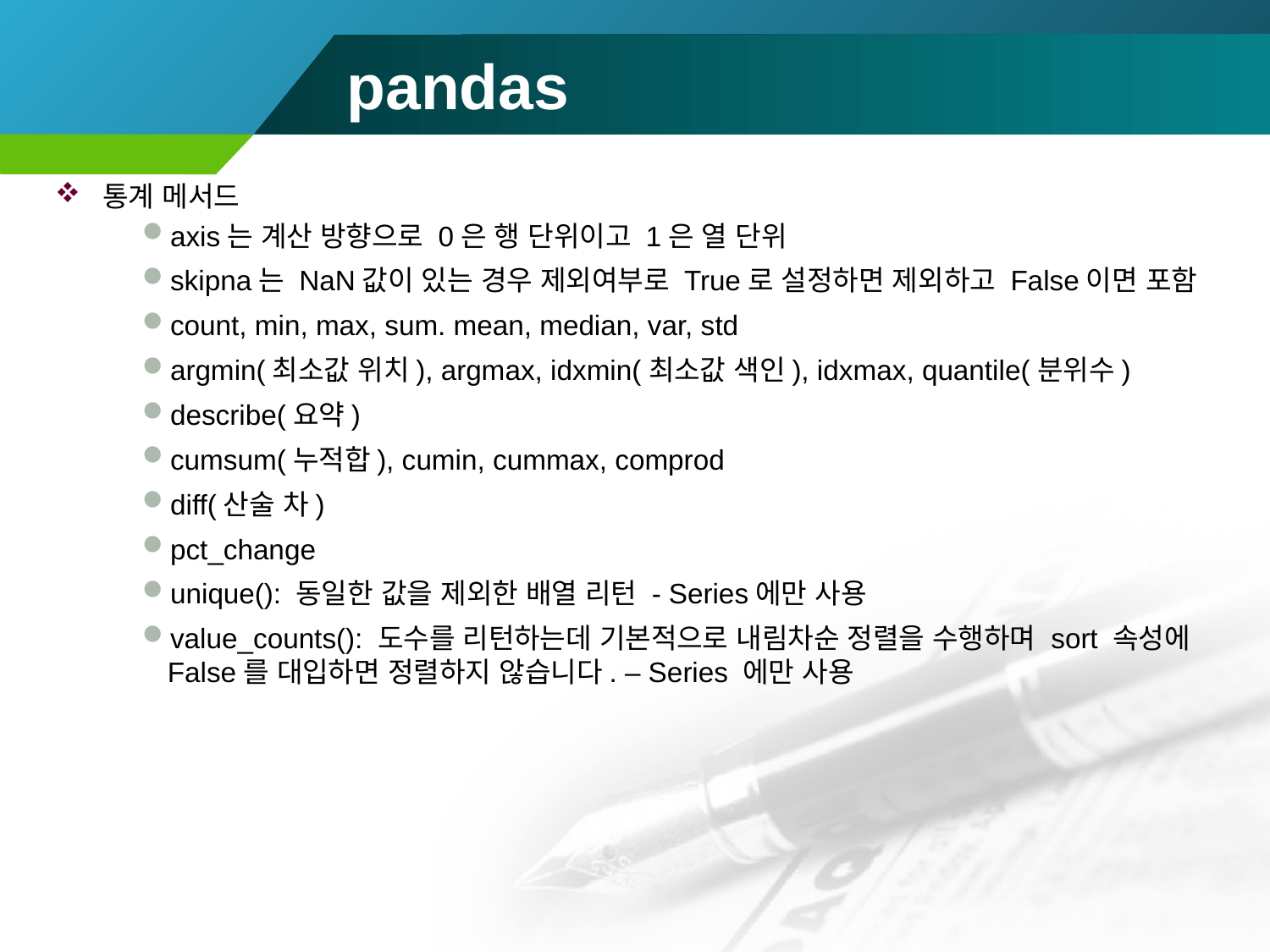

# pandas
통계 메서드
axis는 계산 방향으로 0은 행 단위이고 1은 열 단위
skipna는 NaN값이 있는 경우 제외여부로 True로 설정하면 제외하고 False이면 포함
count, min, max, sum. mean, median, var, std
argmin(최소값 위치), argmax, idxmin(최소값 색인), idxmax, quantile(분위수)
describe(요약)
cumsum(누적합), cumin, cummax, comprod
diff(산술 차)
pct_change
unique(): 동일한 값을 제외한 배열 리턴 - Series에만 사용
value_counts(): 도수를 리턴하는데 기본적으로 내림차순 정렬을 수행하며 sort 속성에 False를 대입하면 정렬하지 않습니다. – Series 에만 사용